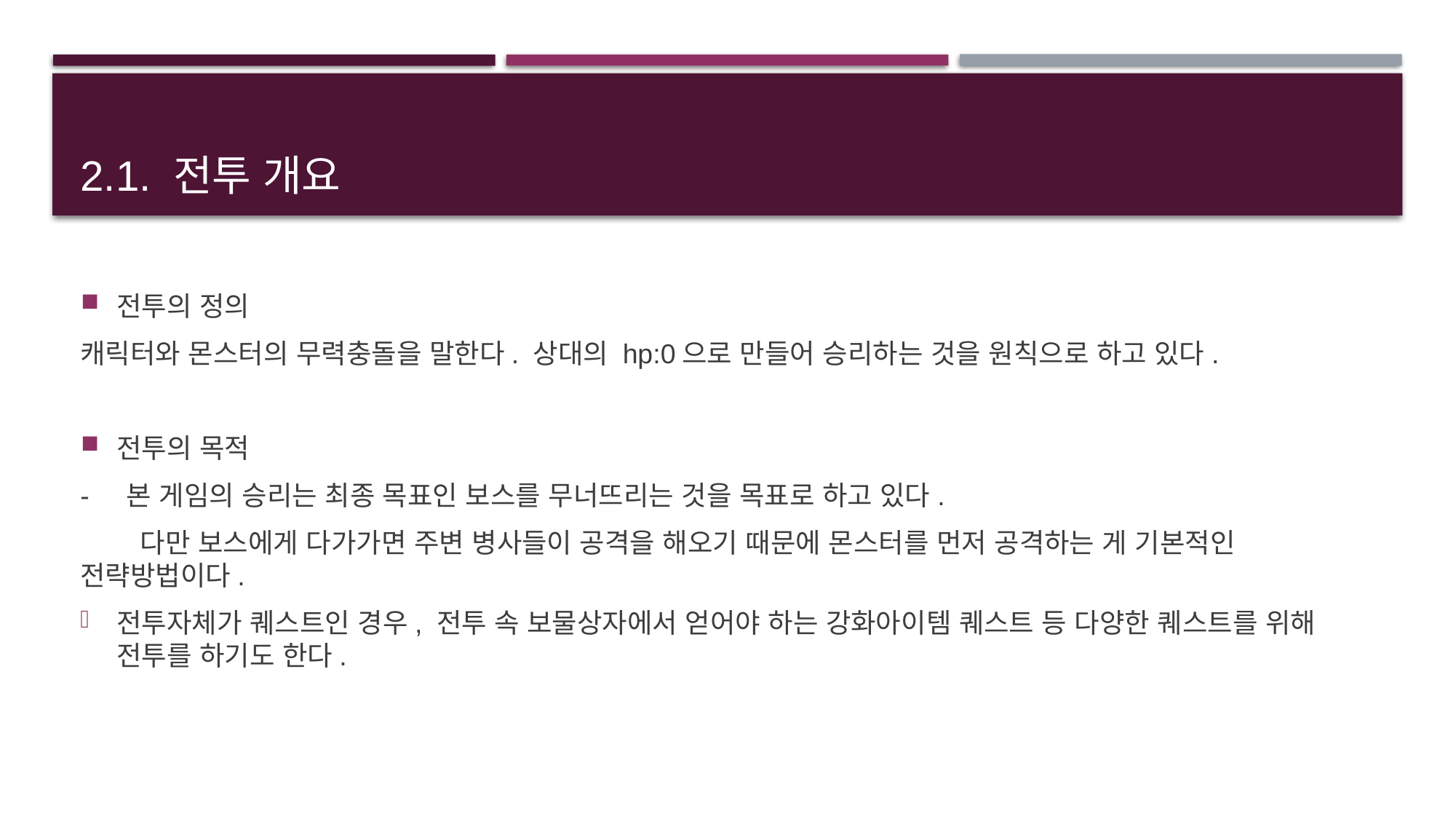

# 2.1. 전투 개요
전투의 정의
캐릭터와 몬스터의 무력충돌을 말한다. 상대의 hp:0으로 만들어 승리하는 것을 원칙으로 하고 있다.

전투의 목적
-    본 게임의 승리는 최종 목표인 보스를 무너뜨리는 것을 목표로 하고 있다.
       다만 보스에게 다가가면 주변 병사들이 공격을 해오기 때문에 몬스터를 먼저 공격하는 게 기본적인 전략방법이다.
전투자체가 퀘스트인 경우, 전투 속 보물상자에서 얻어야 하는 강화아이템 퀘스트 등 다양한 퀘스트를 위해 전투를 하기도 한다.